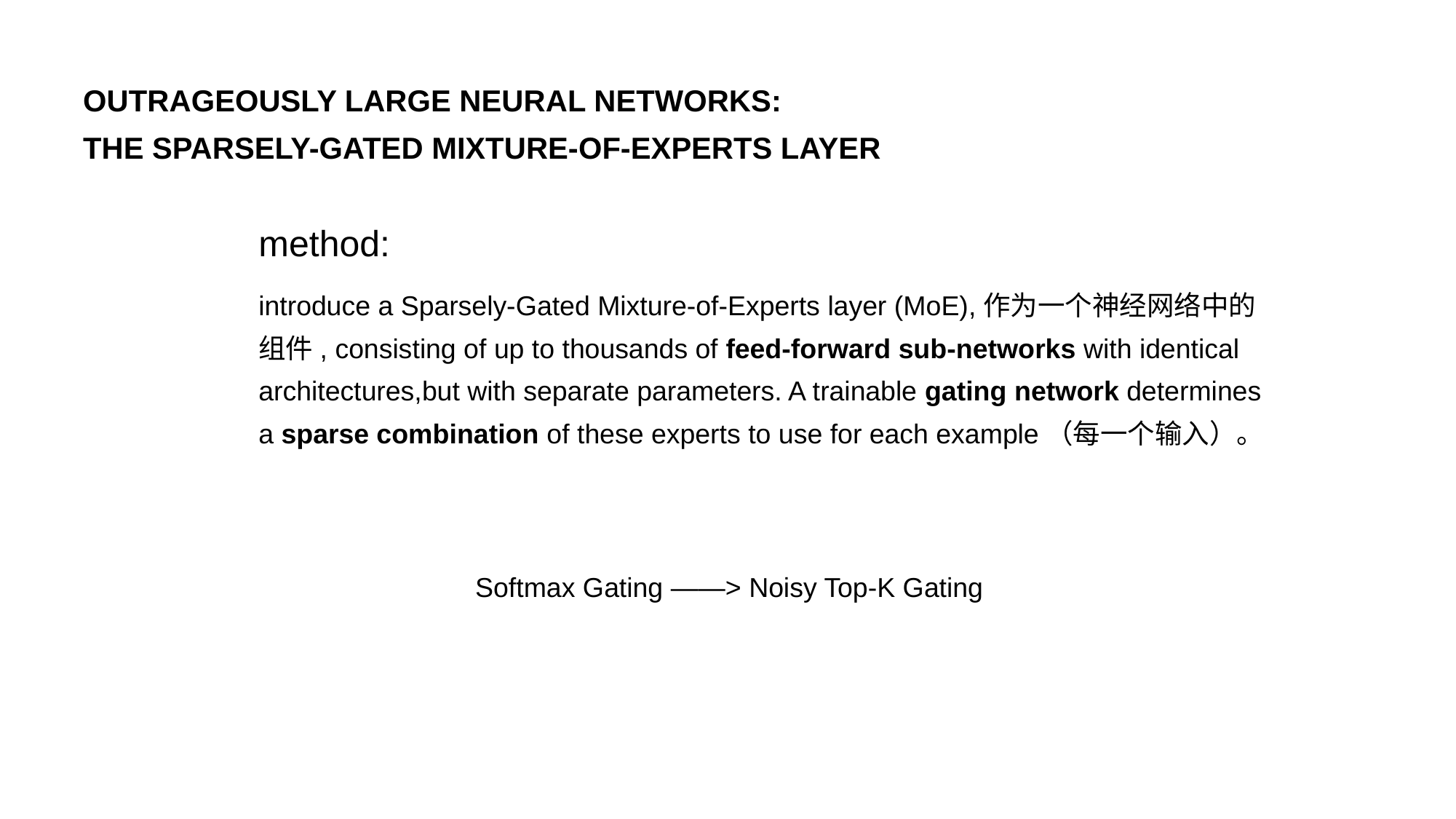

OUTRAGEOUSLY LARGE NEURAL NETWORKS:
THE SPARSELY-GATED MIXTURE-OF-EXPERTS LAYER
method:
introduce a Sparsely-Gated Mixture-of-Experts layer (MoE),作为一个神经网络中的组件, consisting of up to thousands of feed-forward sub-networks with identical architectures,but with separate parameters. A trainable gating network determines a sparse combination of these experts to use for each example（每一个输入）。
Softmax Gating ——> Noisy Top-K Gating